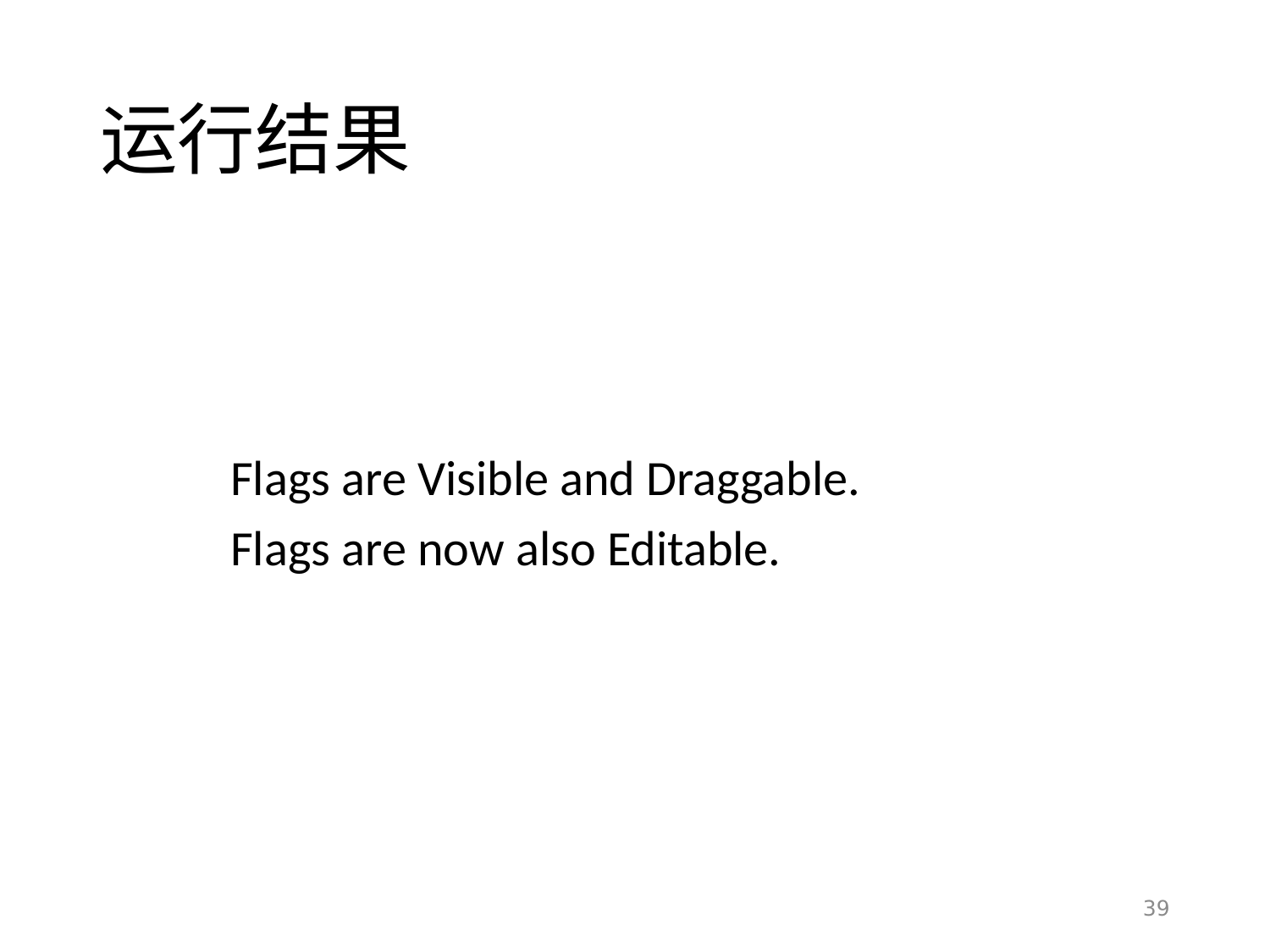

# 运行结果
Flags are Visible and Draggable.
Flags are now also Editable.
39